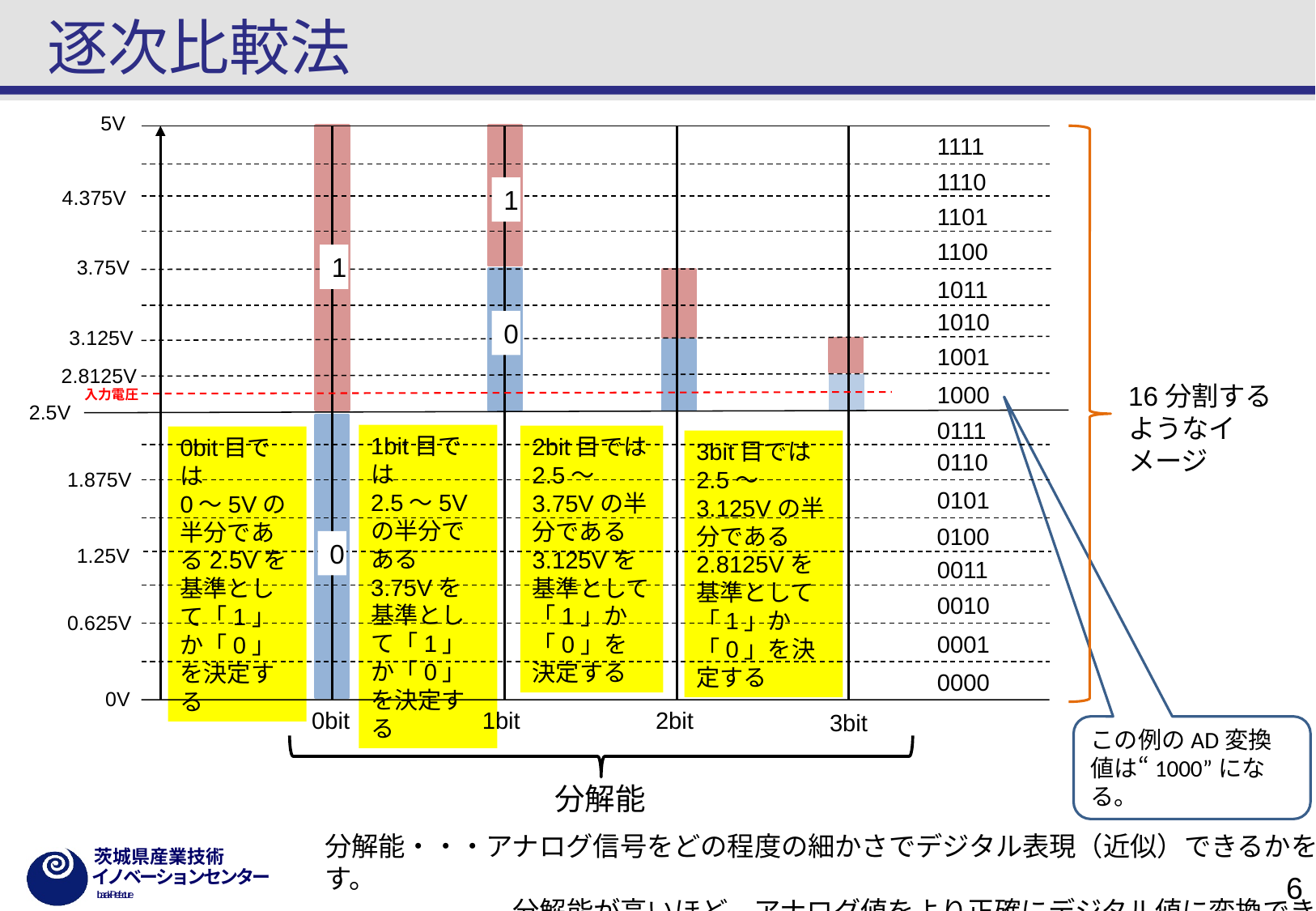

# 逐次比較法
5V

1
3.75V

3.125V

2.8125V

2.5V

0
1.25V
0V
0bit
1bit
2bit
3bit
この例のAD変換値は“1000”になる。

1111
1110
1
4.375V
1101
1100
1011
1010
0
1001
16分割するようなイメージ
1000
0111
0110
1.875V
0101
0100
0011
0010
0.625V
0001
0000
入力電圧
1bit目では
2.5～5Vの半分である3.75Vを基準として「1」か「0」を決定する
2bit目では
2.5～3.75Vの半分である3.125Vを基準として「1」か「0」を決定する
0bit目では
0～5Vの半分である2.5Vを基準として「1」か「0」を決定する
3bit目では
2.5～3.125Vの半分である2.8125Vを基準として「1」か「0」を決定する

分解能
分解能・・・アナログ信号をどの程度の細かさでデジタル表現（近似）できるかを示す。
　　　　　　　分解能が高いほど，アナログ値をより正確にデジタル値に変換できる。
6